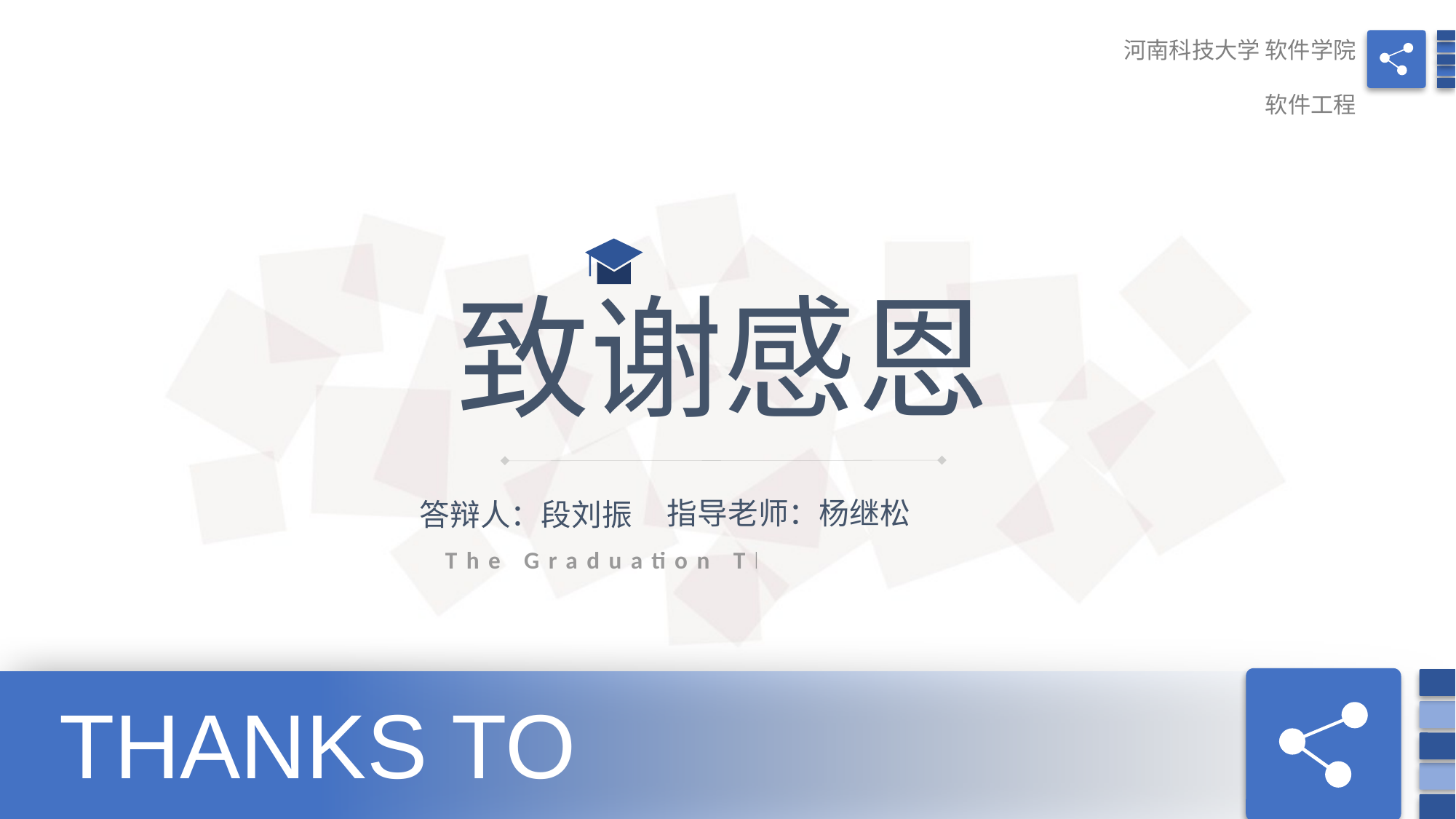

河南科技大学 软件学院
软件工程

致谢感恩
指导老师：杨继松
答辩人：段刘振
The Graduation Thesis Defense

THANKS TO